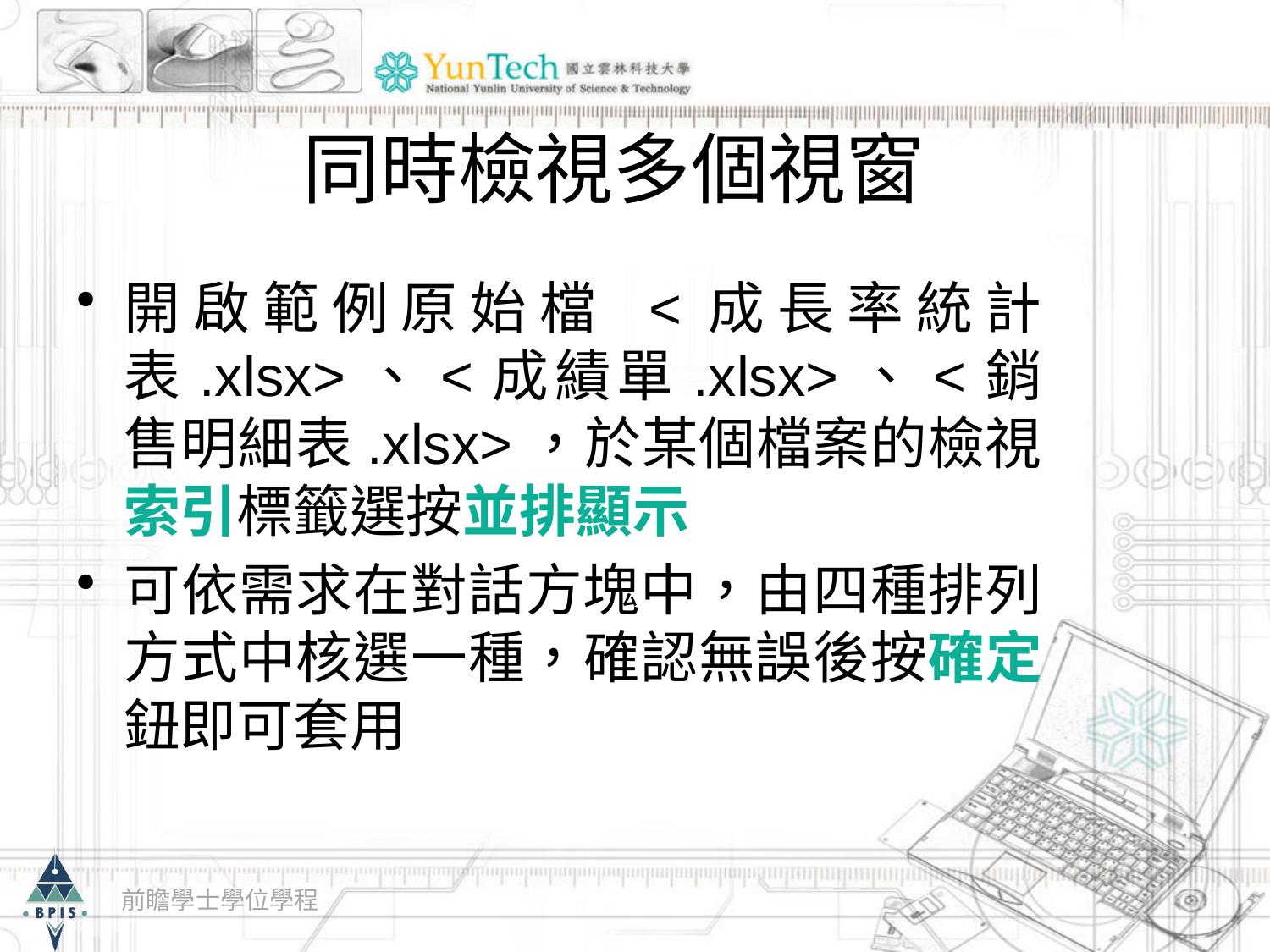

# 同時檢視多個視窗
開啟範例原始檔 <成長率統計表.xlsx>、<成績單.xlsx>、<銷售明細表.xlsx>，於某個檔案的檢視索引標籤選按並排顯示
可依需求在對話方塊中，由四種排列方式中核選一種，確認無誤後按確定鈕即可套用